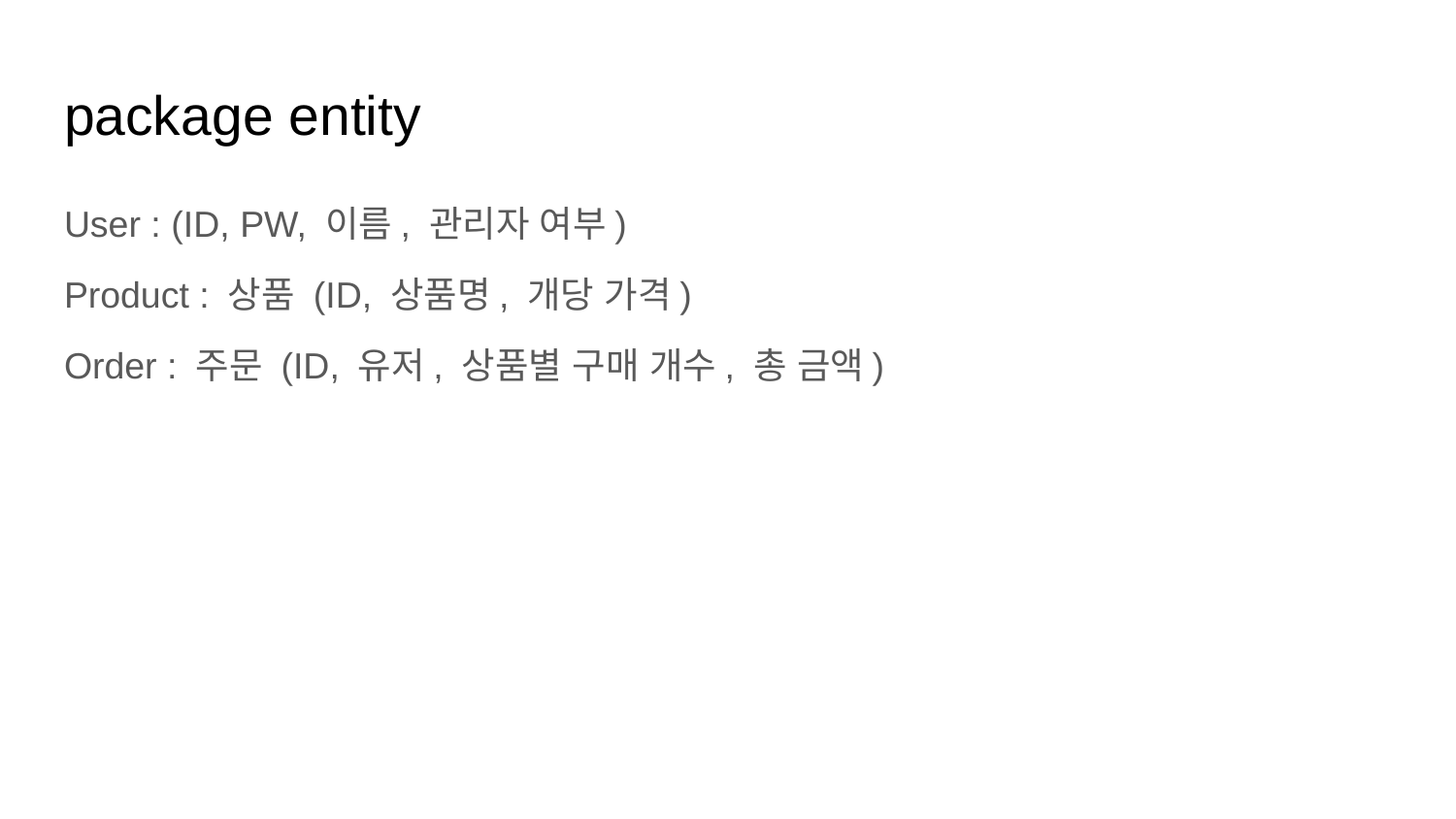

# package entity
User : (ID, PW, 이름, 관리자 여부)
Product : 상품 (ID, 상품명, 개당 가격)
Order : 주문 (ID, 유저, 상품별 구매 개수, 총 금액)